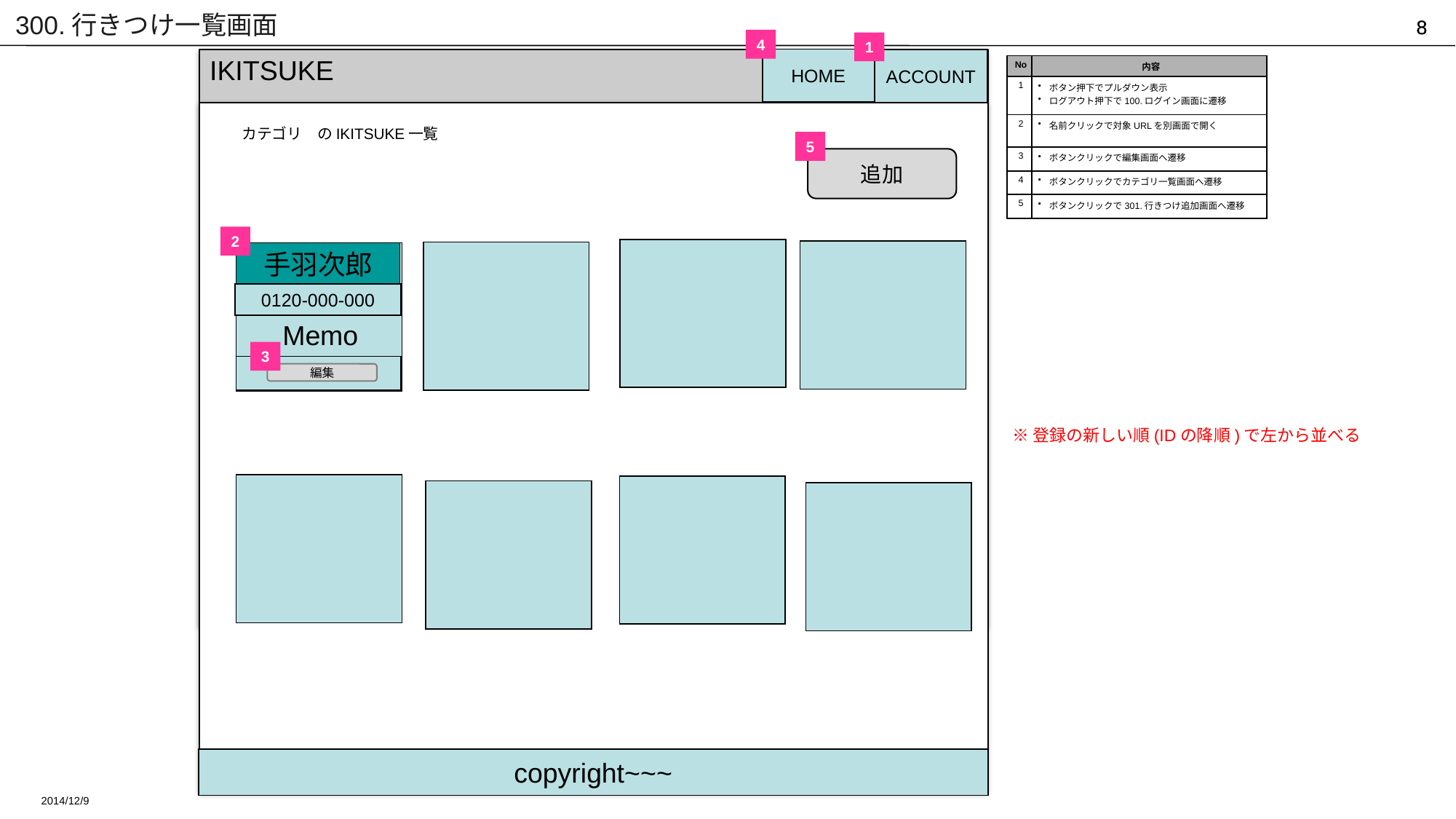

300.行きつけ一覧画面
4
1
IKITSUKE

HOME
ACCOUNT
| No | 内容 |
| --- | --- |
| 1 | ボタン押下でプルダウン表示 ログアウト押下で100.ログイン画面に遷移 |
| 2 | 名前クリックで対象URLを別画面で開く |
| 3 | ボタンクリックで編集画面へ遷移 |
| 4 | ボタンクリックでカテゴリ一覧画面へ遷移 |
| 5 | ボタンクリックで301.行きつけ追加画面へ遷移 |

カテゴリ　のIKITSUKE一覧
5
追加
2

手羽次郎
0120-000-000
Memo
3

編集
※登録の新しい順(IDの降順)で左から並べる

copyright~~~
2014/12/9